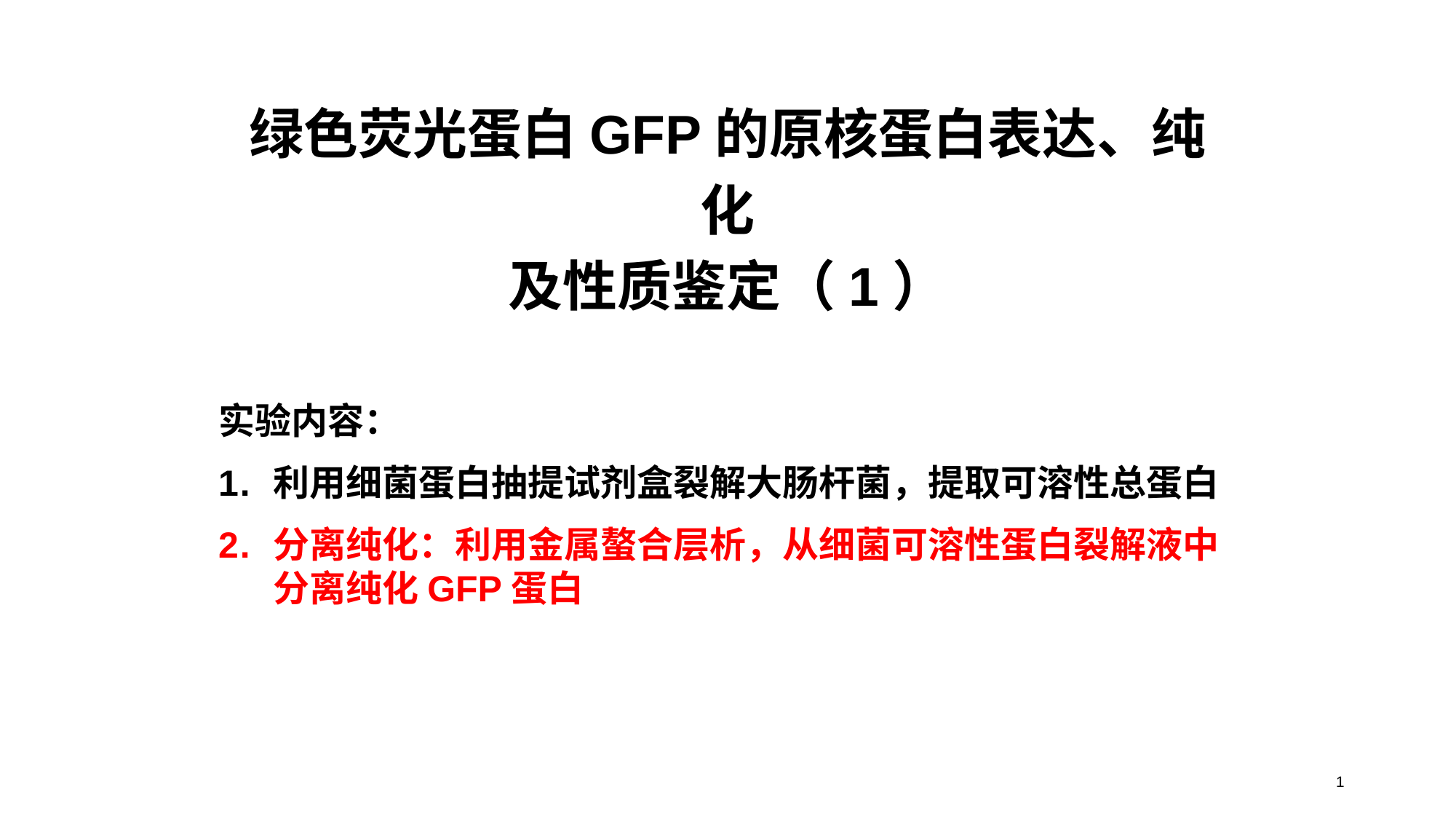

# 绿色荧光蛋白GFP的原核蛋白表达、纯化 及性质鉴定（1）
实验内容：
利用细菌蛋白抽提试剂盒裂解大肠杆菌，提取可溶性总蛋白
分离纯化：利用金属螯合层析，从细菌可溶性蛋白裂解液中分离纯化GFP蛋白
1